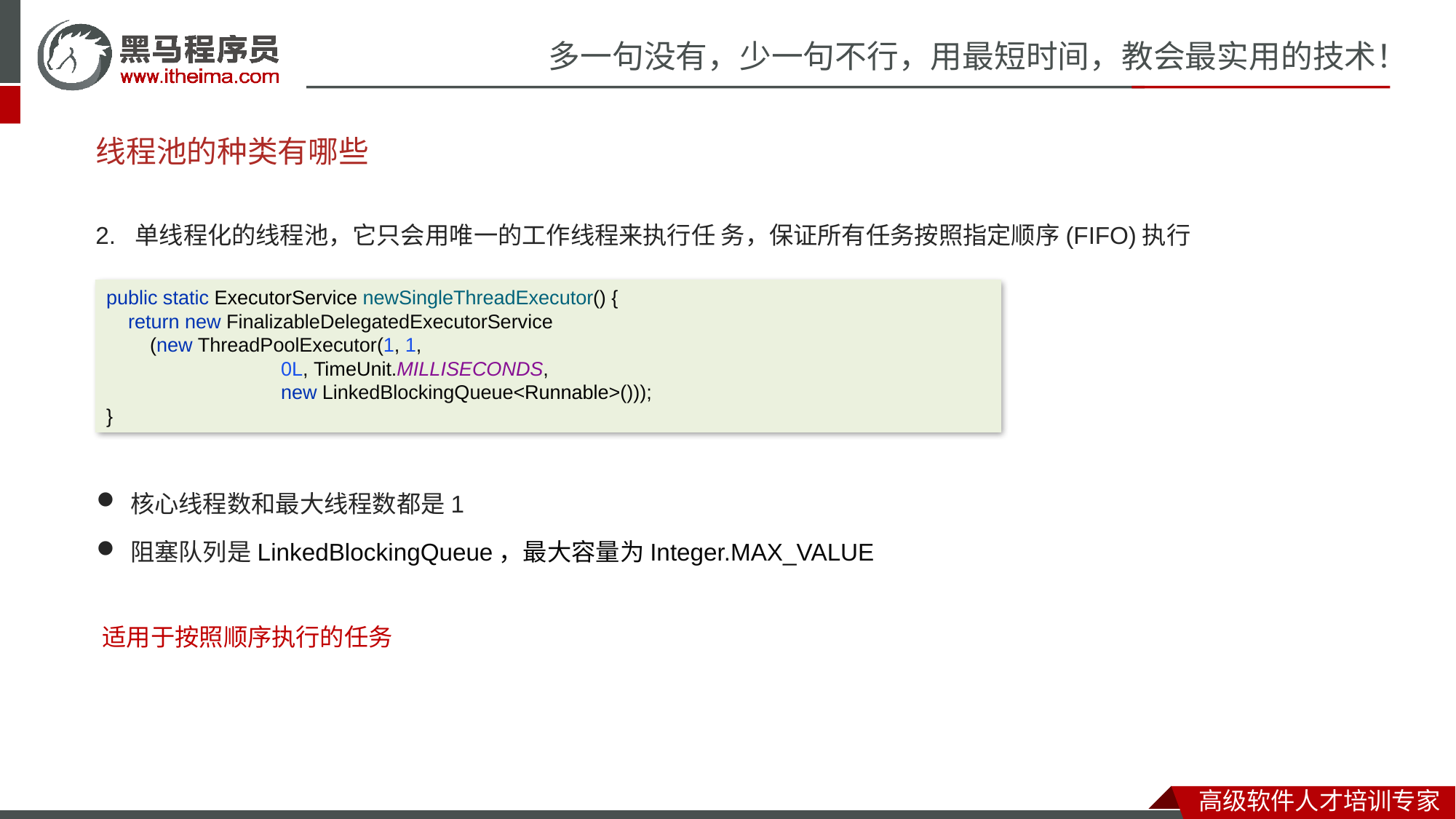

# 线程池的种类有哪些
2.  单线程化的线程池，它只会用唯一的工作线程来执行任 务，保证所有任务按照指定顺序(FIFO)执行
public static ExecutorService newSingleThreadExecutor() {
    return new FinalizableDelegatedExecutorService
        (new ThreadPoolExecutor(1, 1,
                                0L, TimeUnit.MILLISECONDS,
                                new LinkedBlockingQueue<Runnable>()));
}
核心线程数和最大线程数都是1
阻塞队列是LinkedBlockingQueue，最大容量为Integer.MAX_VALUE

适用于按照顺序执行的任务